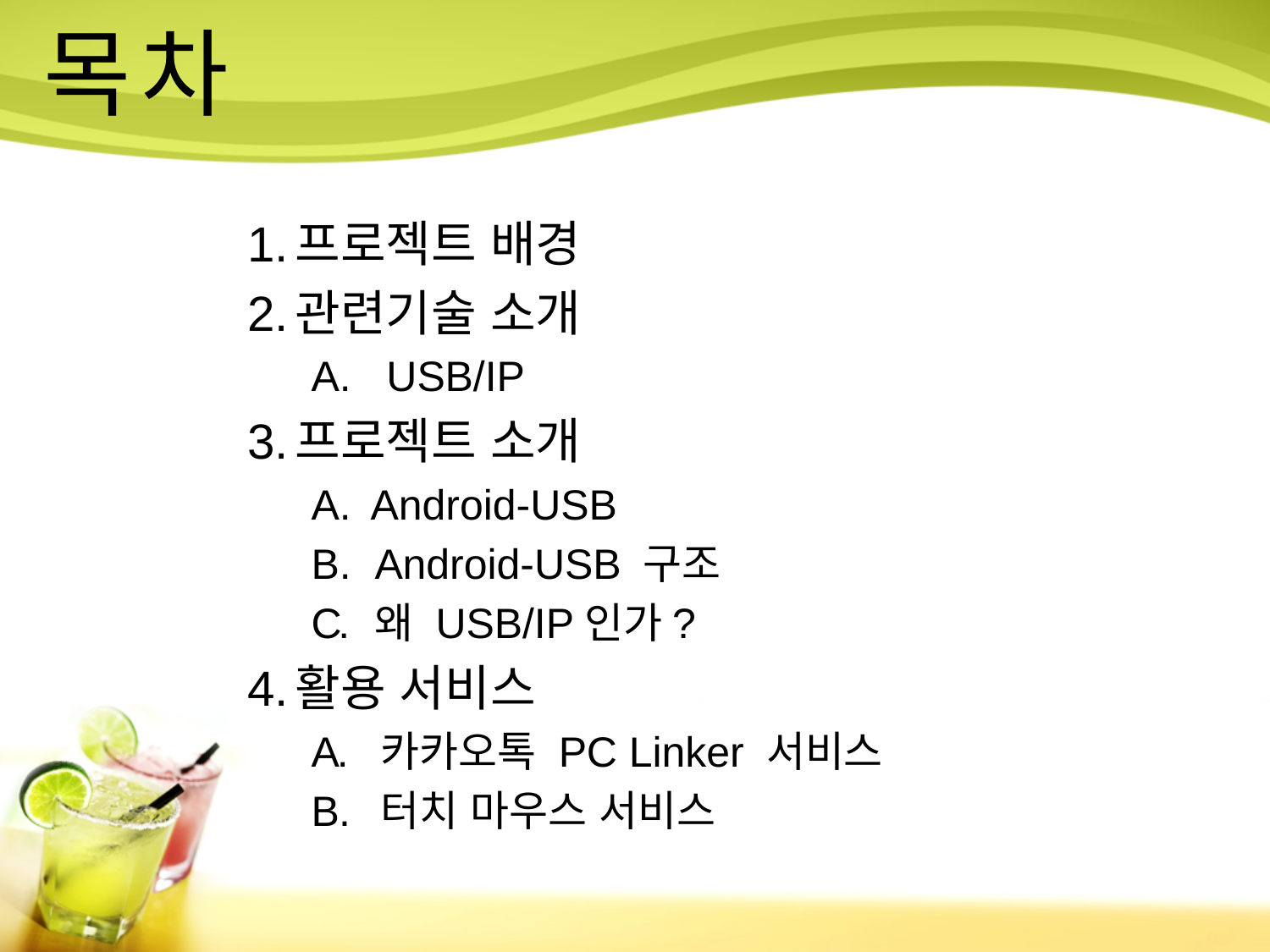

# 목차
프로젝트 배경
관련기술 소개
 USB/IP
프로젝트 소개
 Android-USB
Android-USB 구조
왜 USB/IP인가?
활용 서비스
 카카오톡 PC Linker 서비스
 터치 마우스 서비스